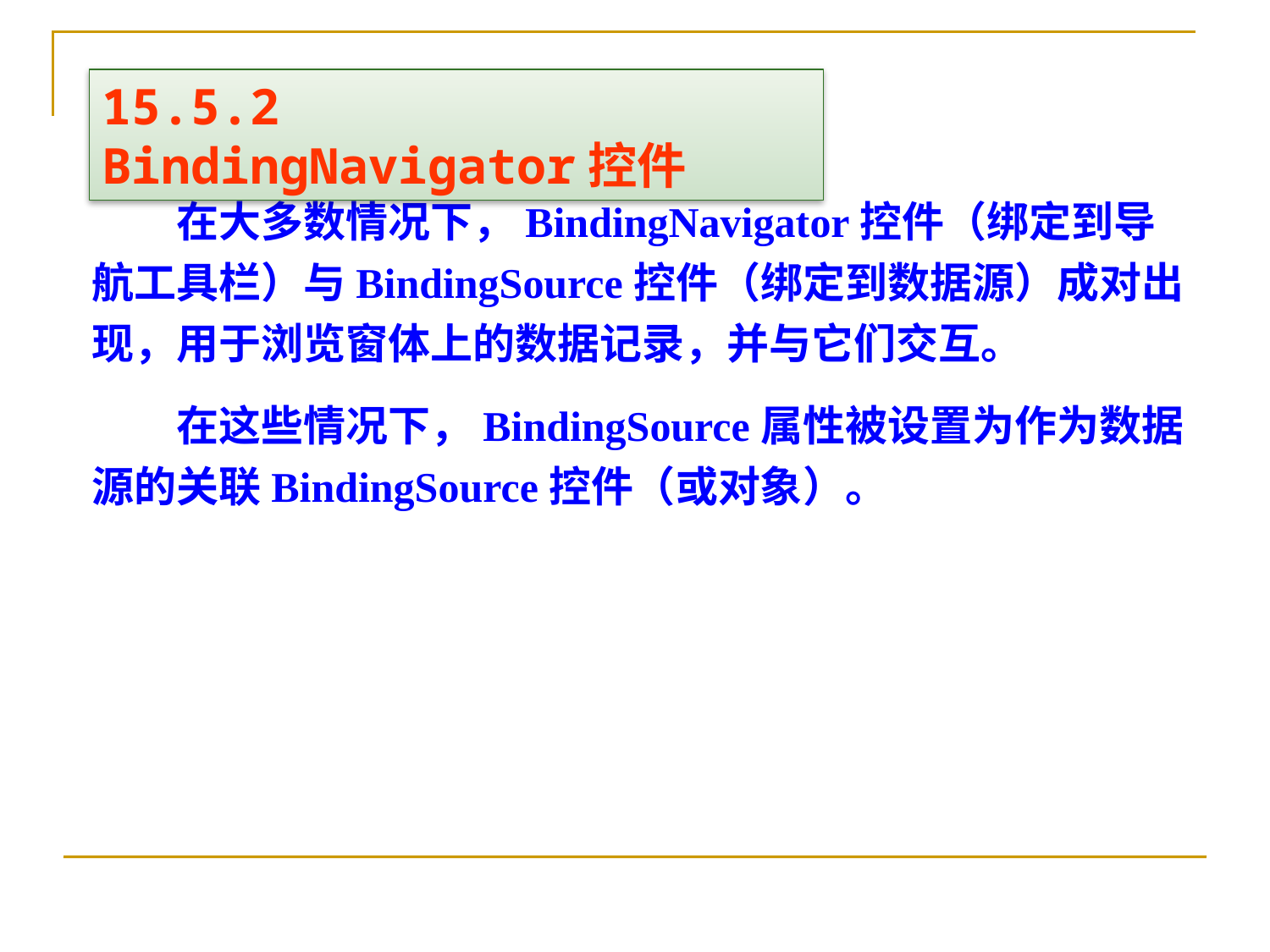

15.5.2  BindingNavigator控件
　　在大多数情况下，BindingNavigator控件（绑定到导航工具栏）与BindingSource控件（绑定到数据源）成对出现，用于浏览窗体上的数据记录，并与它们交互。
　　在这些情况下，BindingSource属性被设置为作为数据源的关联BindingSource控件（或对象）。